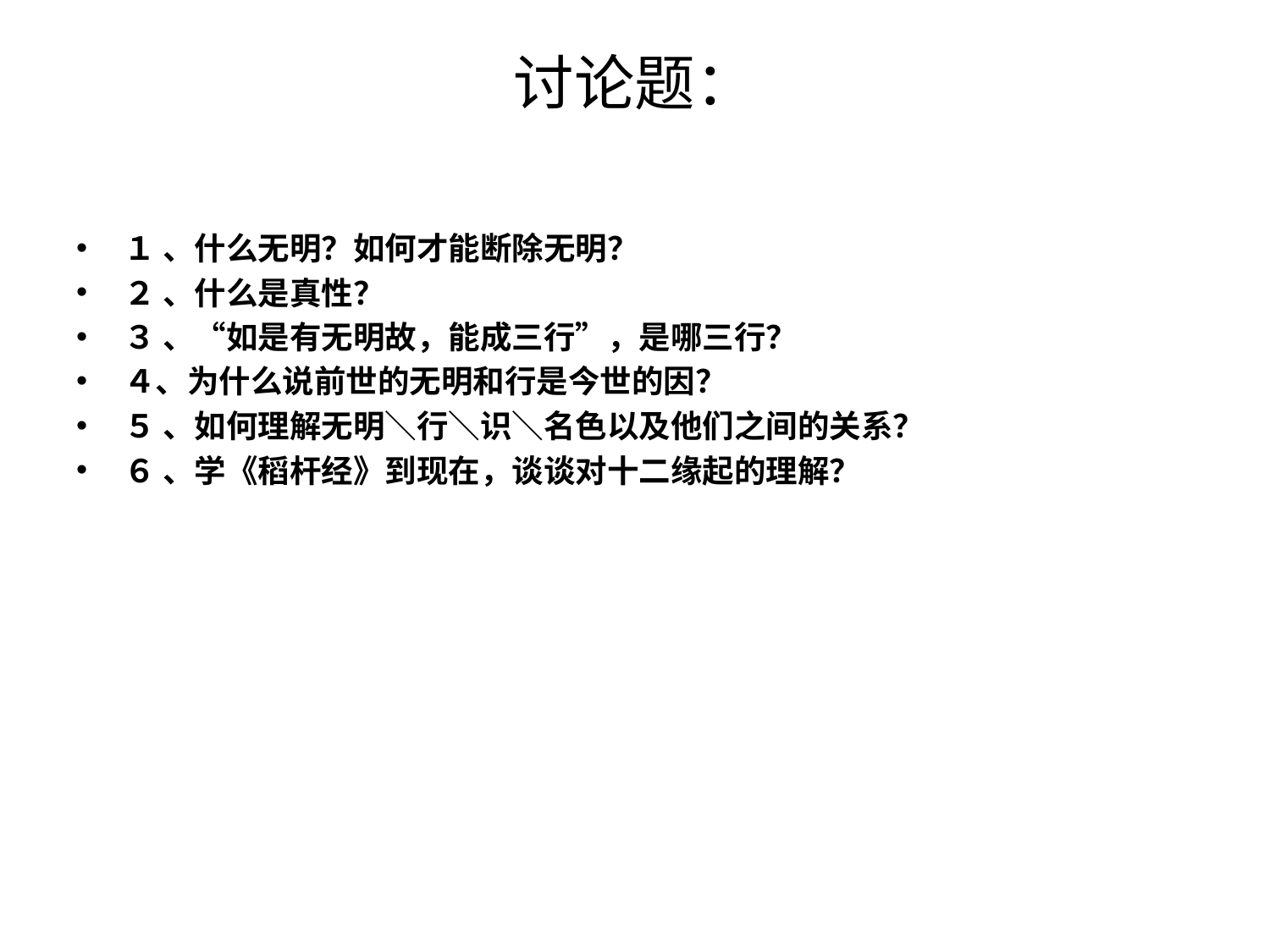

# 讨论题：
１ 、什么无明？如何才能断除无明？
２ 、什么是真性？
３ 、“如是有无明故，能成三行”，是哪三行？
４、为什么说前世的无明和行是今世的因？
５ 、如何理解无明＼行＼识＼名色以及他们之间的关系？
６ 、学《稻杆经》到现在，谈谈对十二缘起的理解？